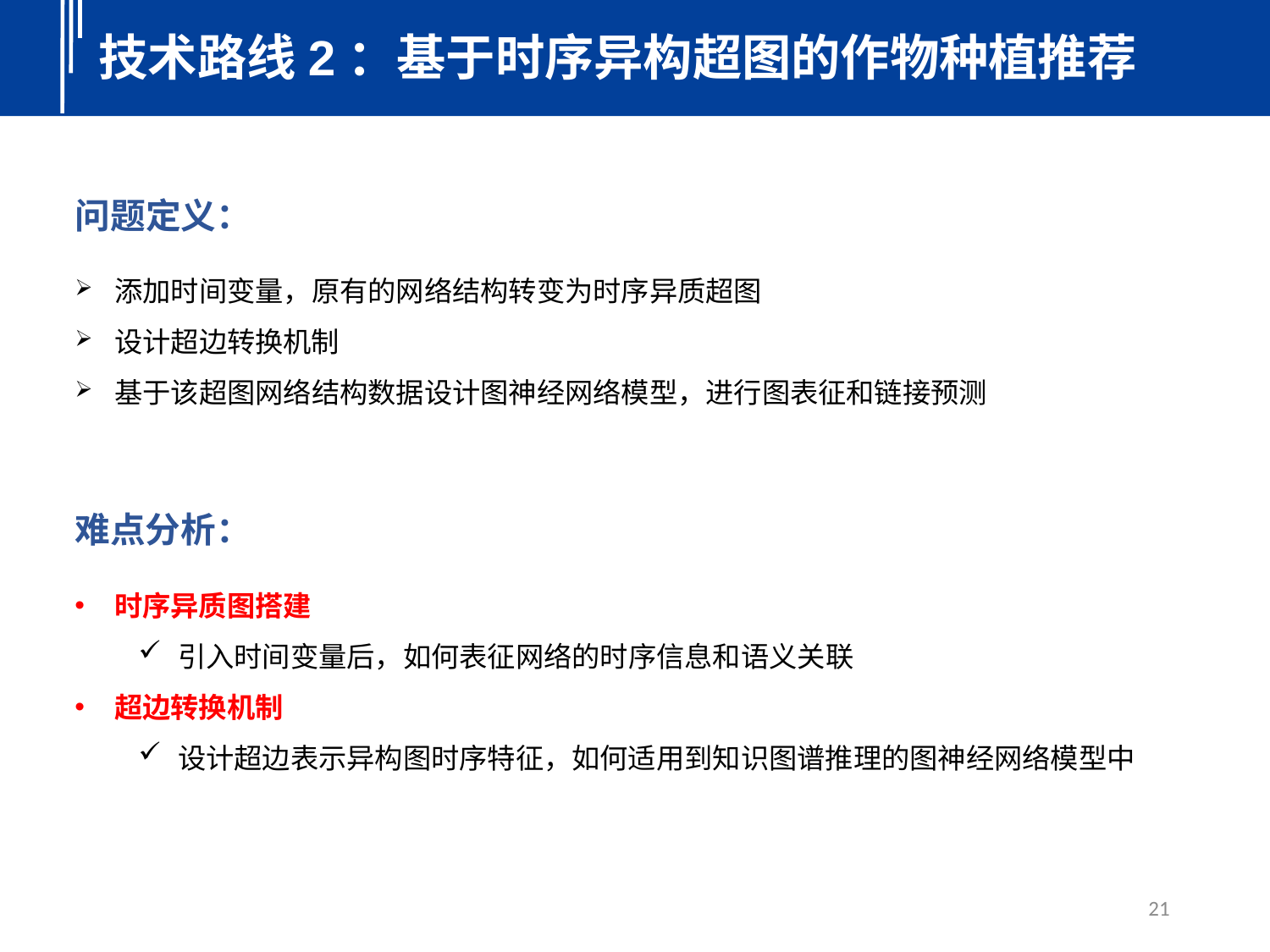

技术路线2：基于时序异构超图的作物种植推荐
问题定义：
添加时间变量，原有的网络结构转变为时序异质超图
设计超边转换机制
基于该超图网络结构数据设计图神经网络模型，进行图表征和链接预测
难点分析：
时序异质图搭建
引入时间变量后，如何表征网络的时序信息和语义关联
超边转换机制
设计超边表示异构图时序特征，如何适用到知识图谱推理的图神经网络模型中
21